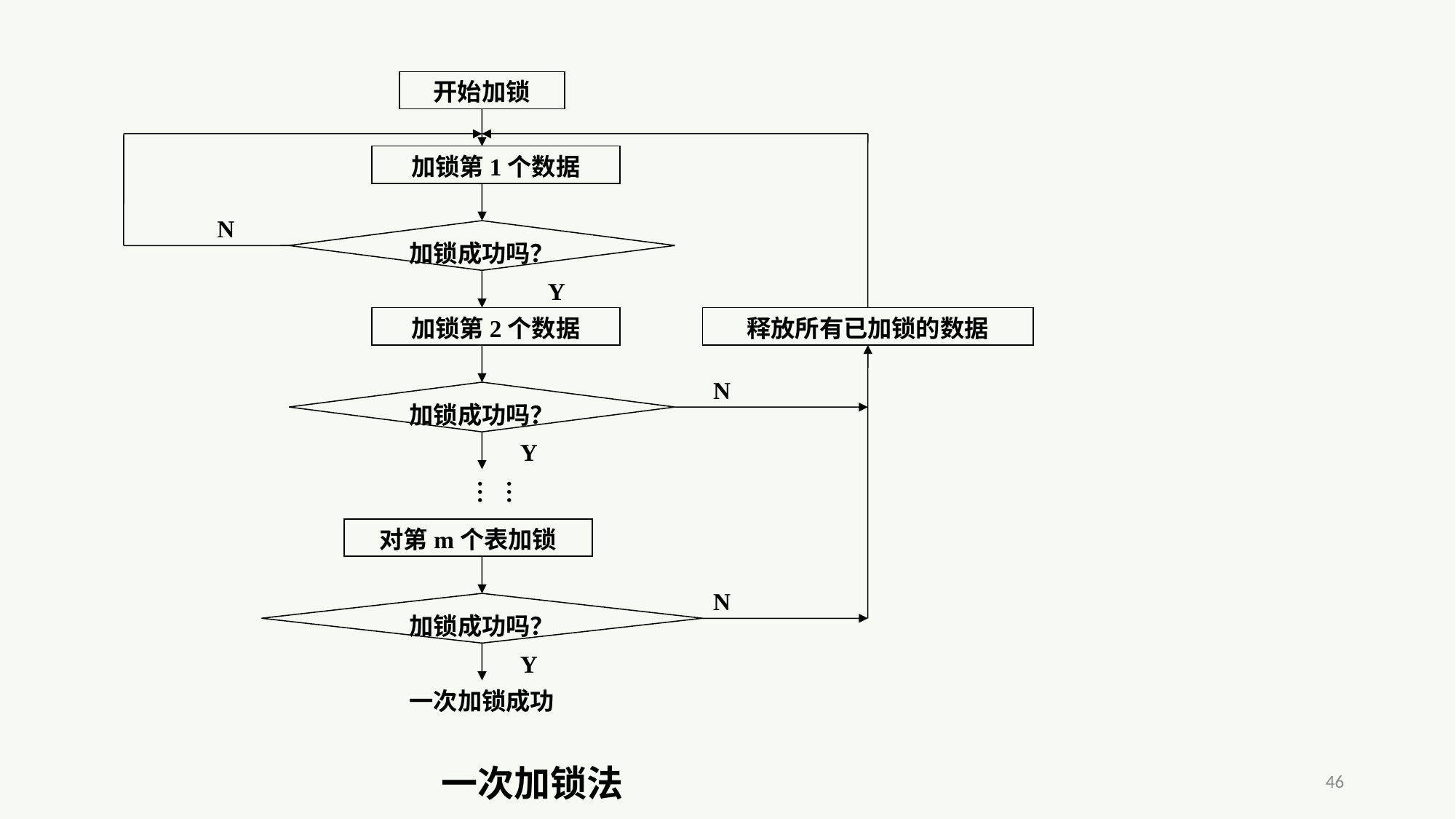

开始加锁

加锁第1个数据

N
加锁成功吗？

Y
加锁第2个数据
释放所有已加锁的数据

N
加锁成功吗？

Y
……
对第m个表加锁

N
加锁成功吗？

Y
一次加锁成功
一次加锁法
46